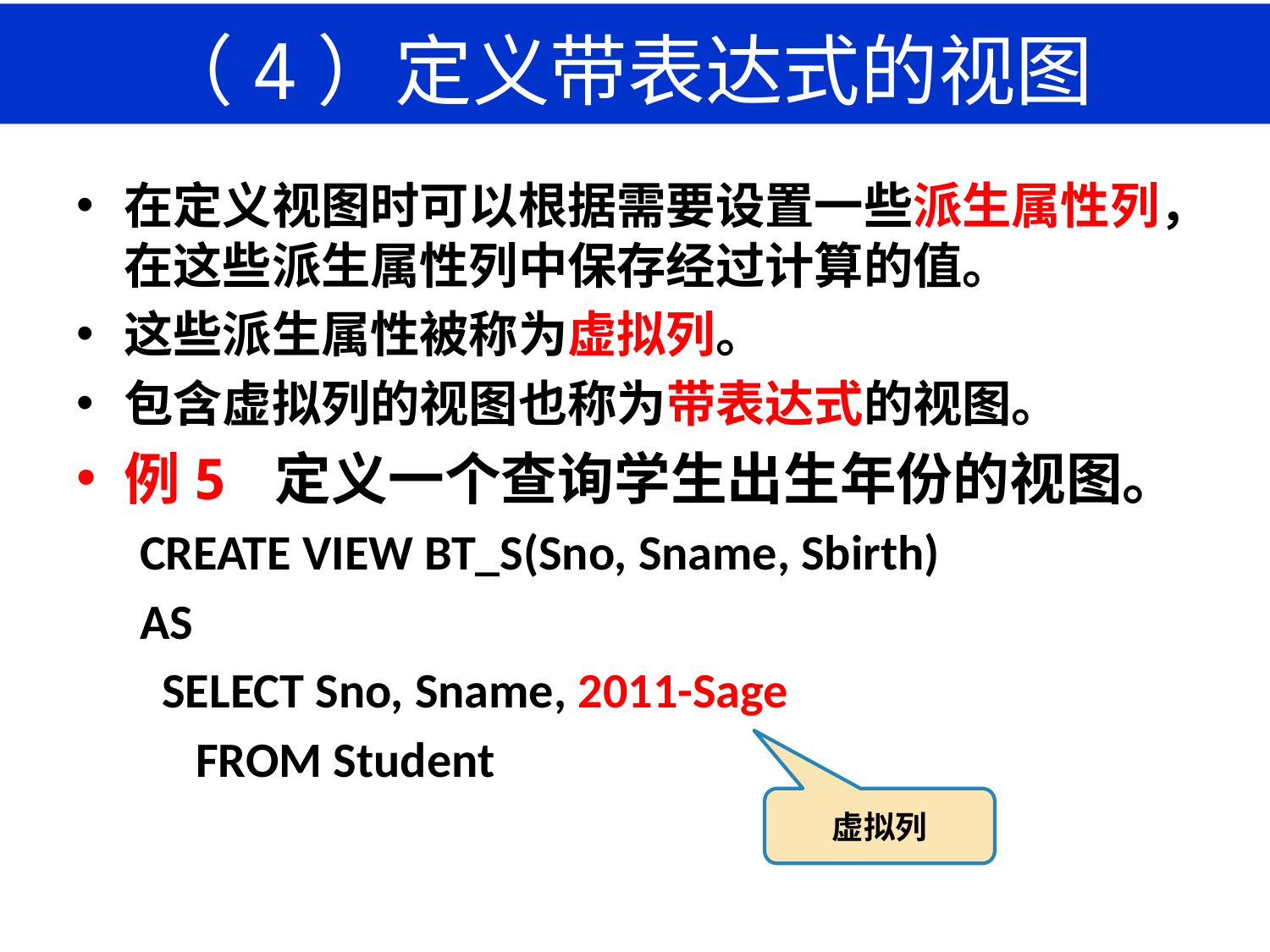

# （4）定义带表达式的视图
在定义视图时可以根据需要设置一些派生属性列，在这些派生属性列中保存经过计算的值。
这些派生属性被称为虚拟列。
包含虚拟列的视图也称为带表达式的视图。
例5 定义一个查询学生出生年份的视图。
CREATE VIEW BT_S(Sno, Sname, Sbirth)
AS
  SELECT Sno, Sname, 2011-Sage
     FROM Student
虚拟列